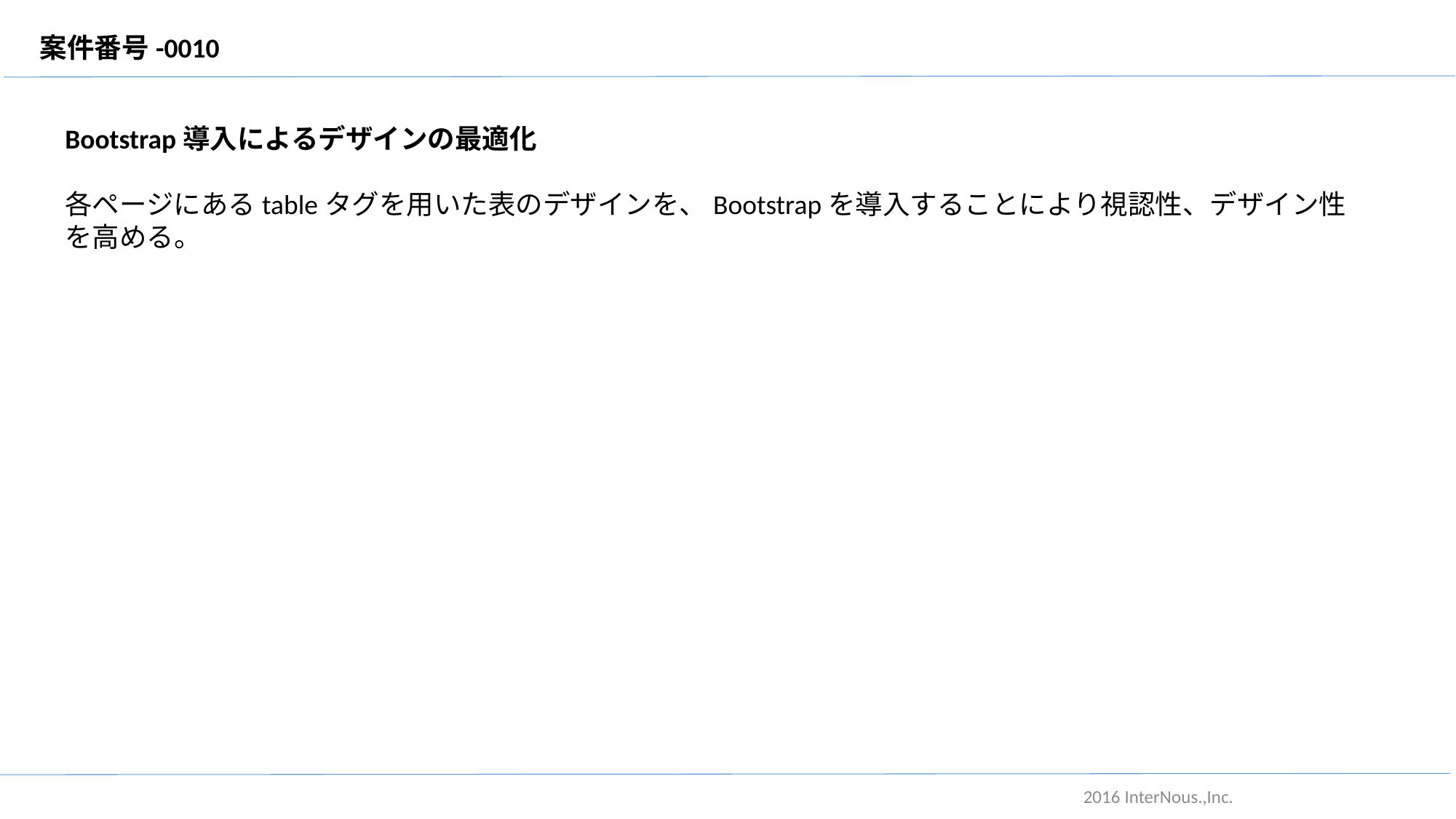

案件番号-0010
Bootstrap導入によるデザインの最適化

各ページにあるtableタグを用いた表のデザインを、Bootstrapを導入することにより視認性、デザイン性を高める。
2016 InterNous.,Inc.